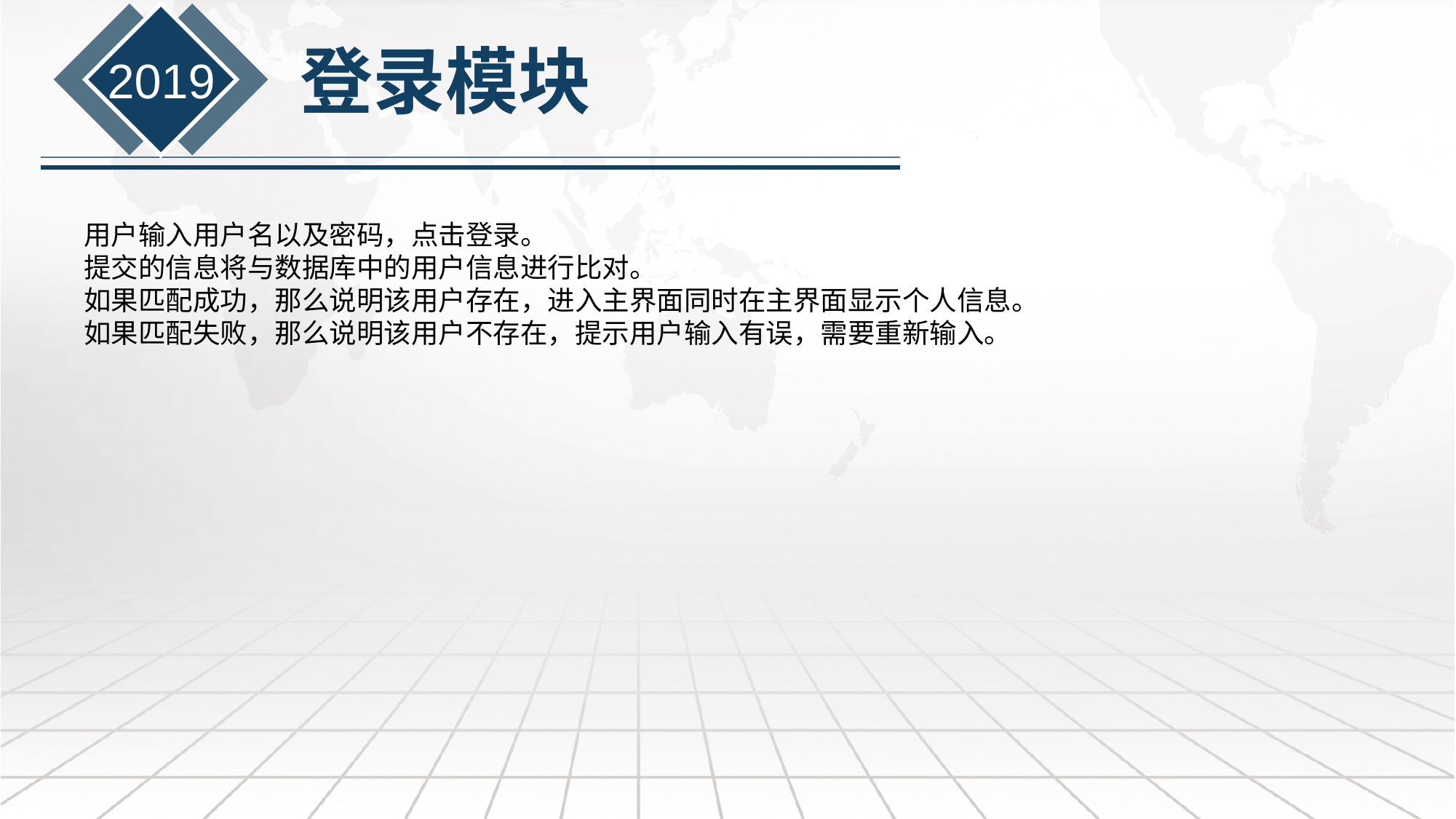

登录模块
2019
用户输入用户名以及密码，点击登录。
提交的信息将与数据库中的用户信息进行比对。
如果匹配成功，那么说明该用户存在，进入主界面同时在主界面显示个人信息。
如果匹配失败，那么说明该用户不存在，提示用户输入有误，需要重新输入。